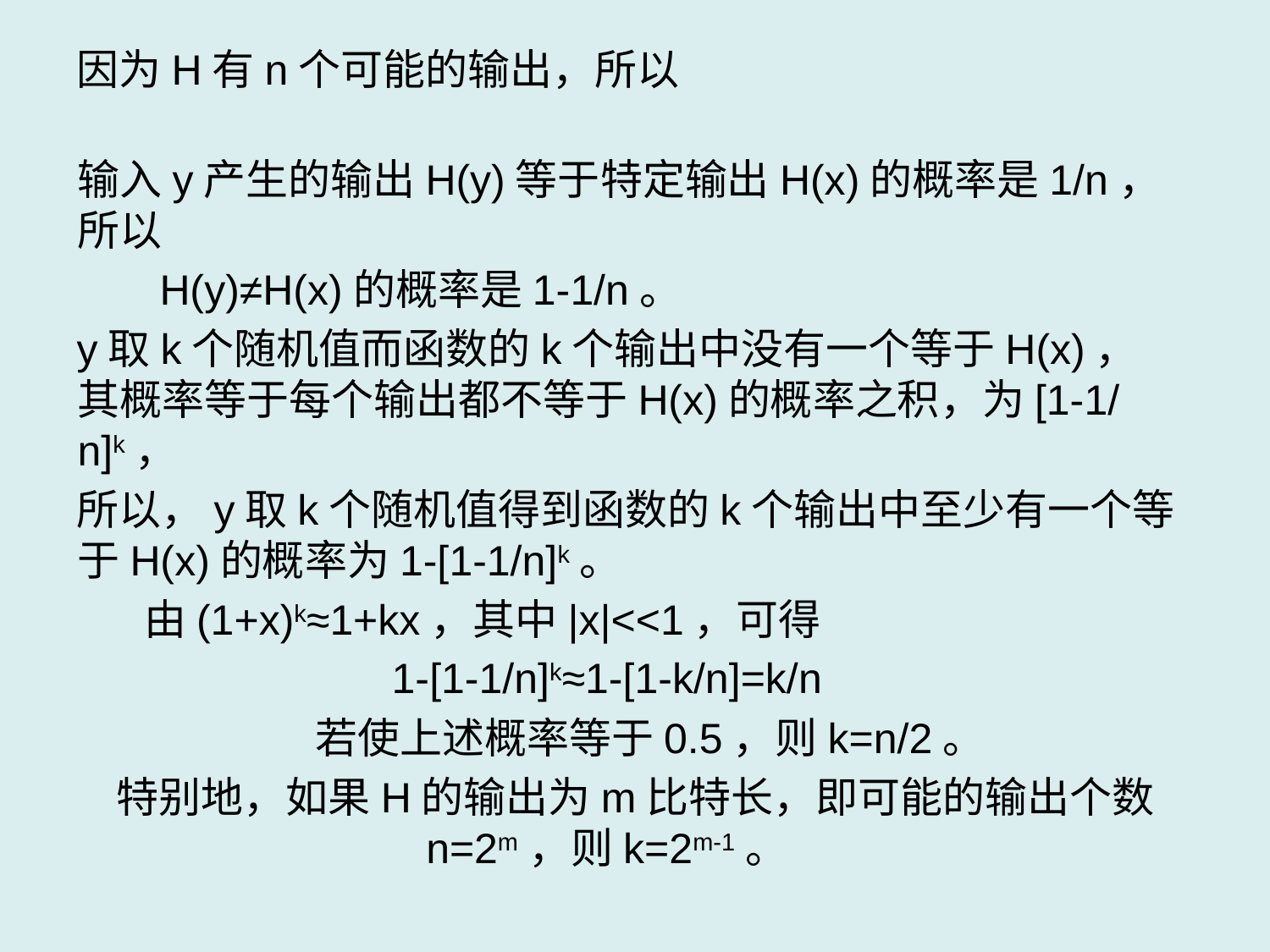

因为H有n个可能的输出，所以
      输入y产生的输出H(y)等于特定输出H(x)的概率是1/n，所以
       H(y)≠H(x)的概率是1-1/n。
y取k个随机值而函数的k个输出中没有一个等于H(x)，其概率等于每个输出都不等于H(x)的概率之积，为[1-1/n]k，
所以，y取k个随机值得到函数的k个输出中至少有一个等于H(x)的概率为1-[1-1/n]k。
      由(1+x)k≈1+kx，其中|x|<<1，可得
1-[1-1/n]k≈1-[1-k/n]=k/n
        若使上述概率等于0.5，则k=n/2。
      特别地，如果H的输出为m比特长，即可能的输出个数n=2m，则k=2m-1。